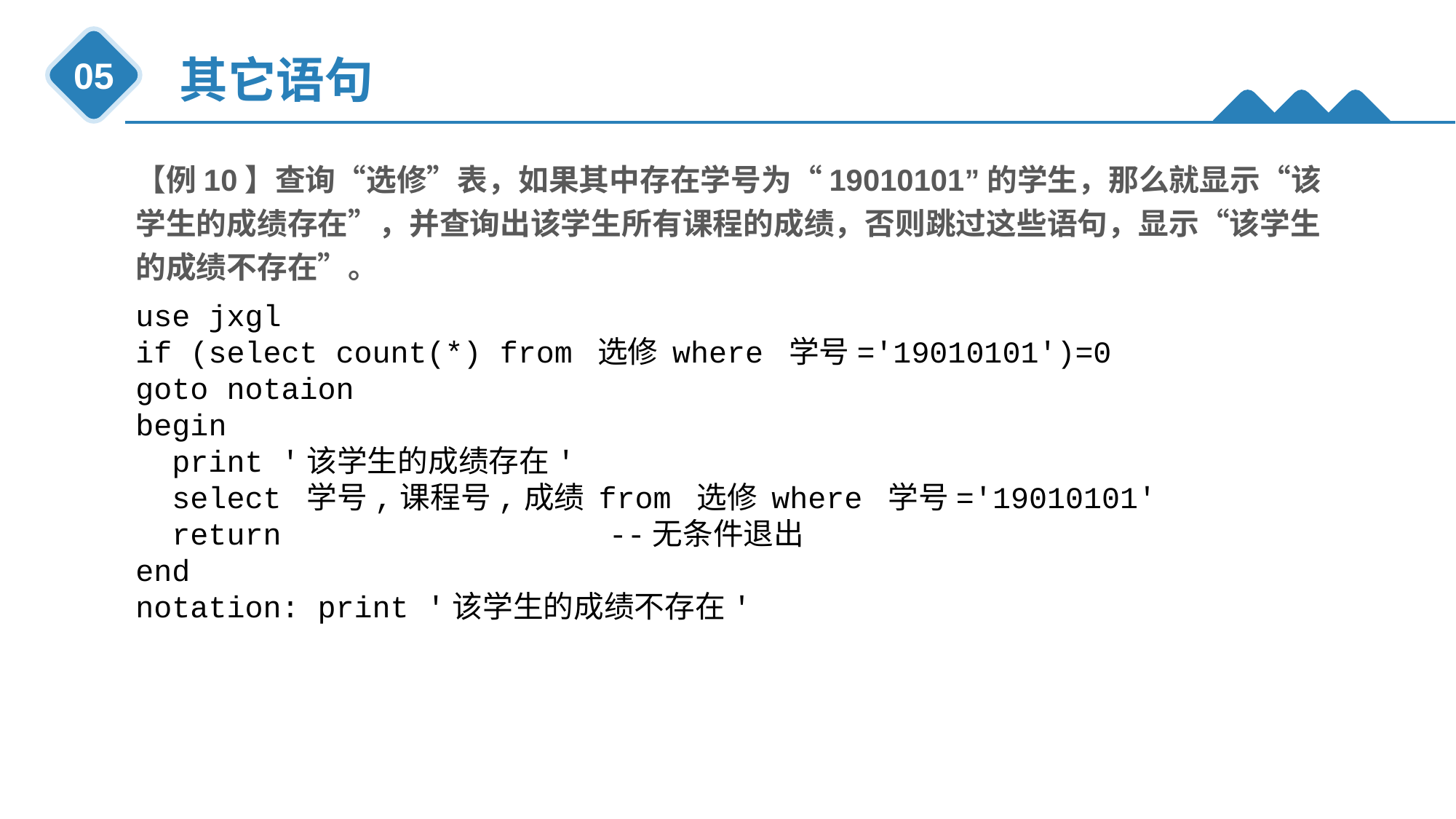

其它语句
05

【例10】查询“选修”表，如果其中存在学号为“19010101”的学生，那么就显示“该学生的成绩存在”，并查询出该学生所有课程的成绩，否则跳过这些语句，显示“该学生的成绩不存在”。
use jxgl
if (select count(*) from 选修 where 学号='19010101')=0
goto notaion
begin
  print '该学生的成绩存在'
  select 学号,课程号,成绩 from 选修 where 学号='19010101'
  return                  --无条件退出
end
notation: print '该学生的成绩不存在'